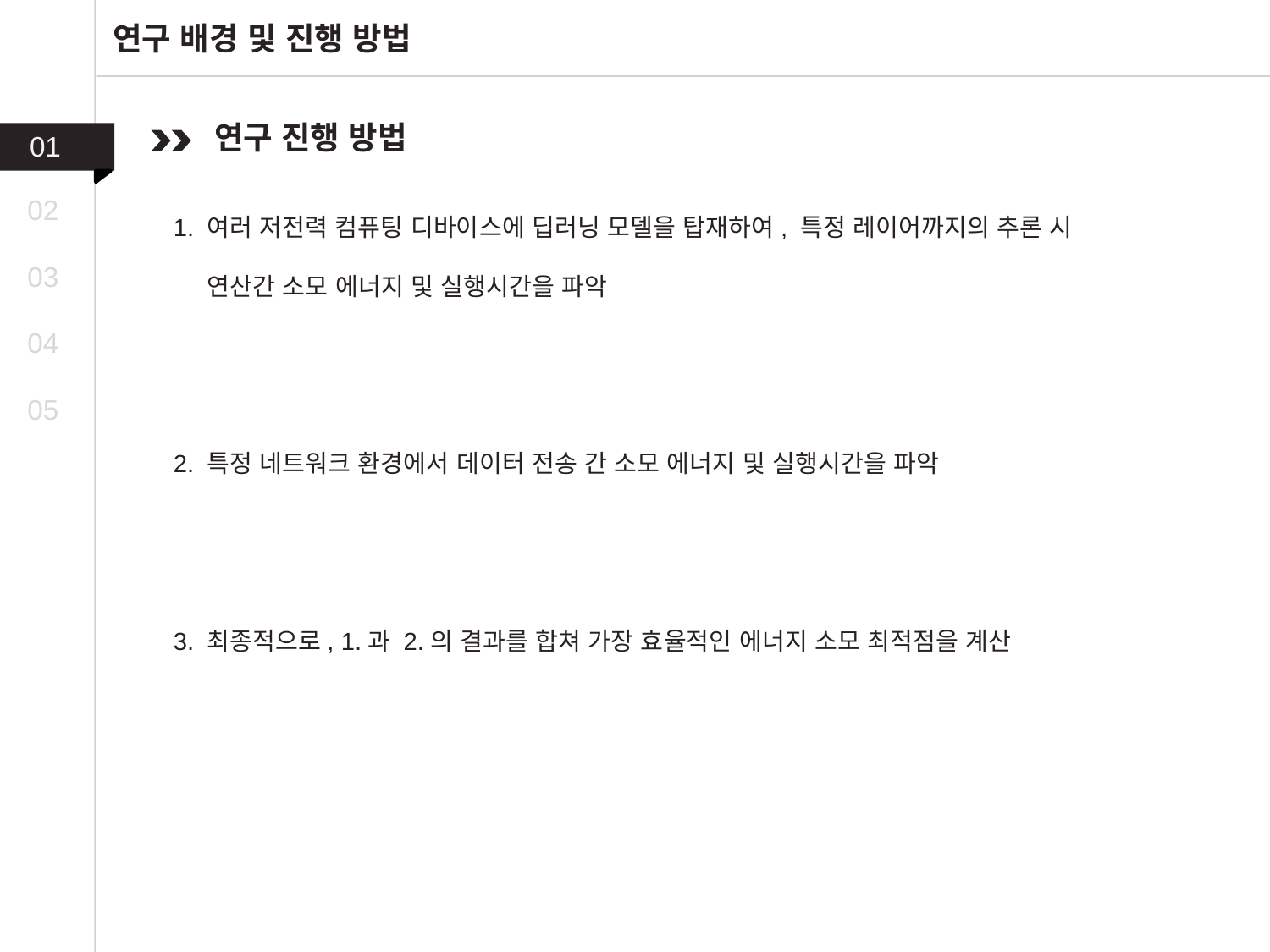

연구 배경 및 진행 방법
연구 진행 방법
01

1. 여러 저전력 컴퓨팅 디바이스에 딥러닝 모델을 탑재하여, 특정 레이어까지의 추론 시
    연산간 소모 에너지 및 실행시간을 파악

2. 특정 네트워크 환경에서 데이터 전송 간 소모 에너지 및 실행시간을 파악

3. 최종적으로, 1.과 2.의 결과를 합쳐 가장 효율적인 에너지 소모 최적점을 계산
02
03
04
05